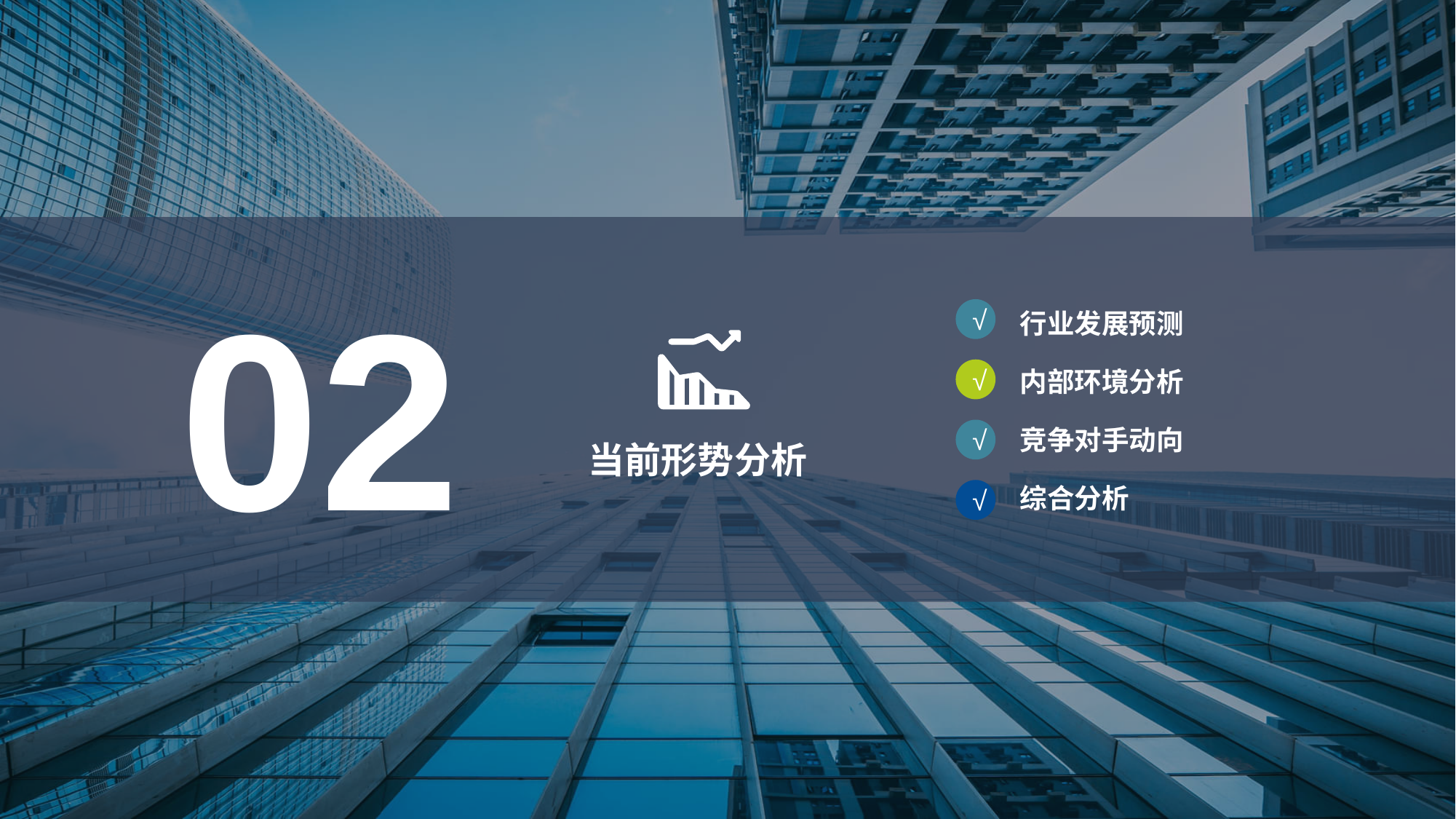

02
√
行业发展预测

内部环境分析
√
竞争对手动向
√
当前形势分析
综合分析
√